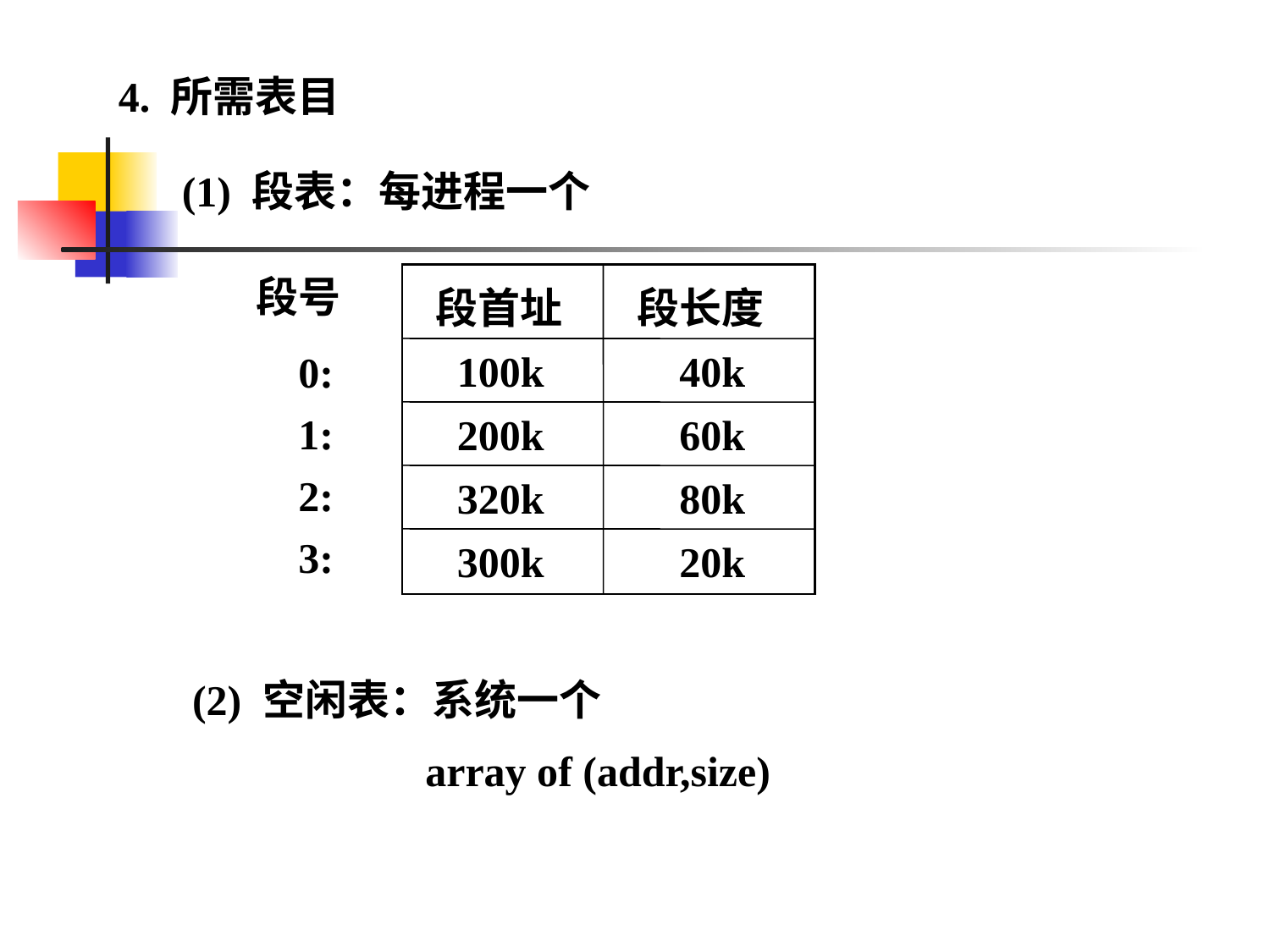

4. 所需表目
(1) 段表：每进程一个
段号

段首址
段长度

100k
40k
   0:
   1:
   2:
   3:

200k

60k

320k
80k

300k
20k
(2) 空闲表：系统一个
                      array of (addr,size)